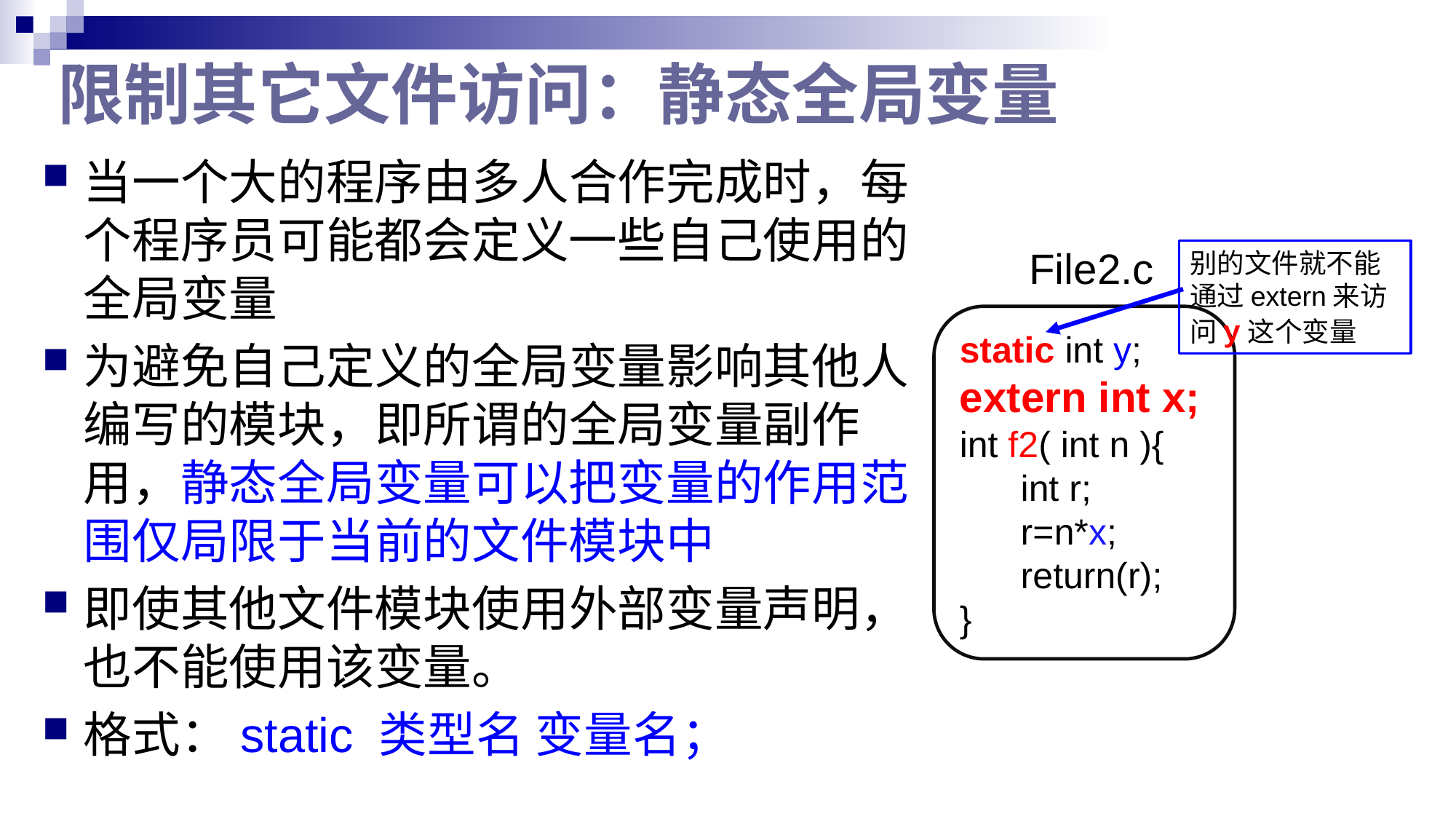

# 限制其它文件访问：静态全局变量
当一个大的程序由多人合作完成时，每个程序员可能都会定义一些自己使用的全局变量
为避免自己定义的全局变量影响其他人编写的模块，即所谓的全局变量副作用，静态全局变量可以把变量的作用范围仅局限于当前的文件模块中
即使其他文件模块使用外部变量声明，也不能使用该变量。
格式：static 类型名 变量名；
File2.c
别的文件就不能通过extern来访问y这个变量
static int y;
extern int x;
int f2( int n ){
      int r;
      r=n*x;
      return(r);
}